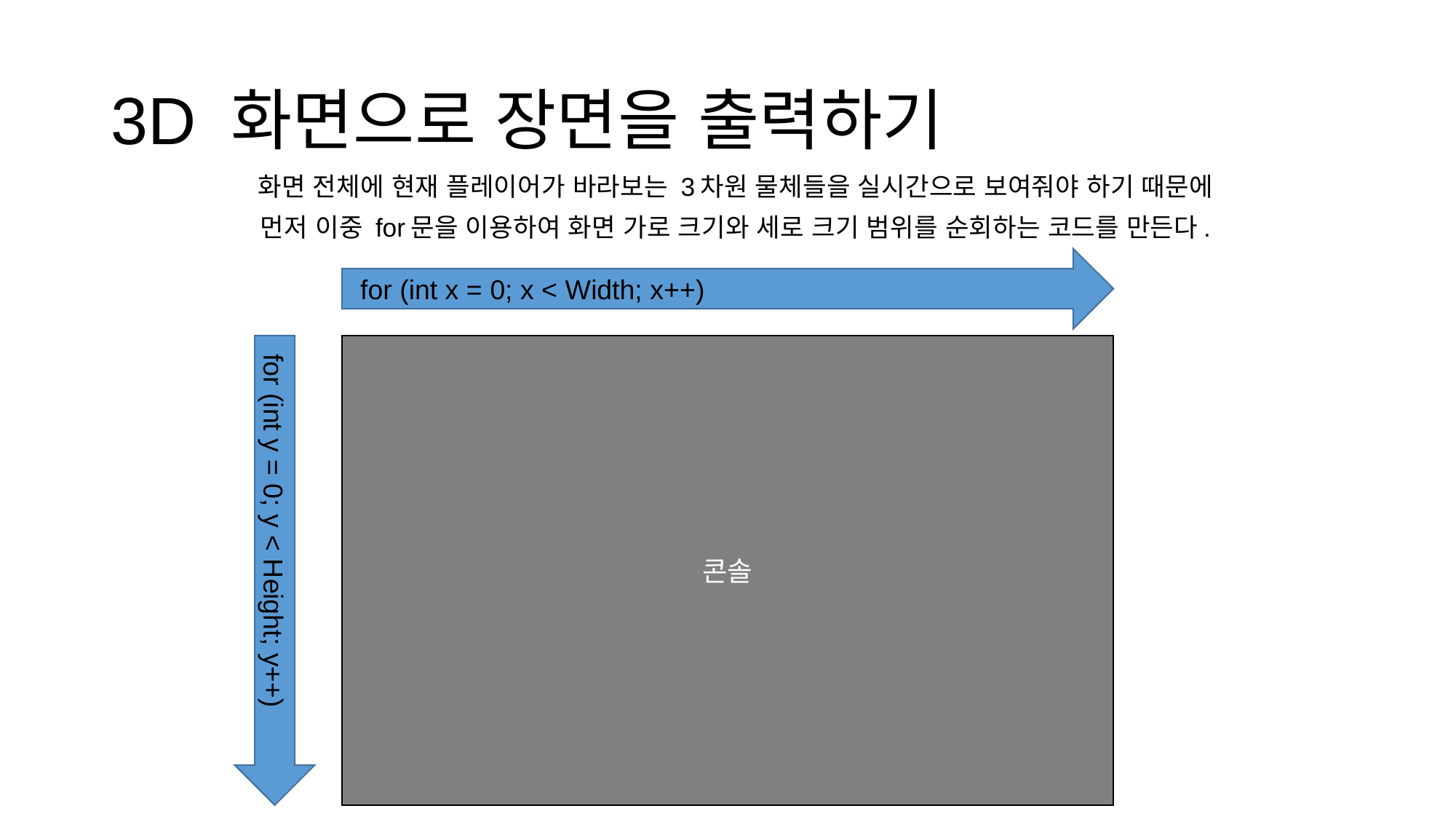

# 3D 화면으로 장면을 출력하기
화면 전체에 현재 플레이어가 바라보는 3차원 물체들을 실시간으로 보여줘야 하기 때문에
먼저 이중 for문을 이용하여 화면 가로 크기와 세로 크기 범위를 순회하는 코드를 만든다.
 for (int x = 0; x < Width; x++)
콘솔
 for (int y = 0; y < Height; y++)